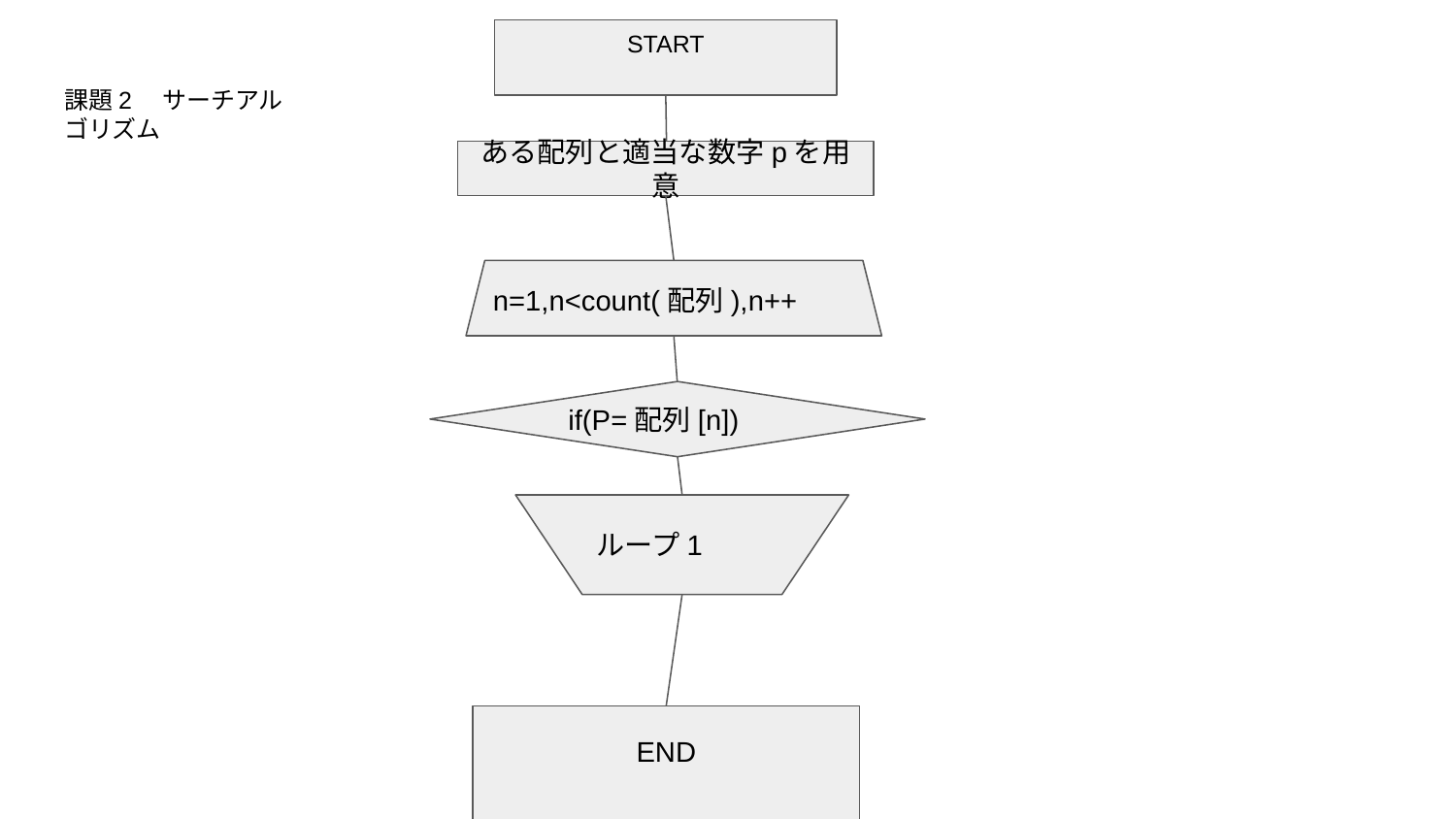

START

# 課題2　サーチアルゴリズム

ある配列と適当な数字pを用意
n=1,n<count(配列),n++
if(P=配列[n])
ループ1
END